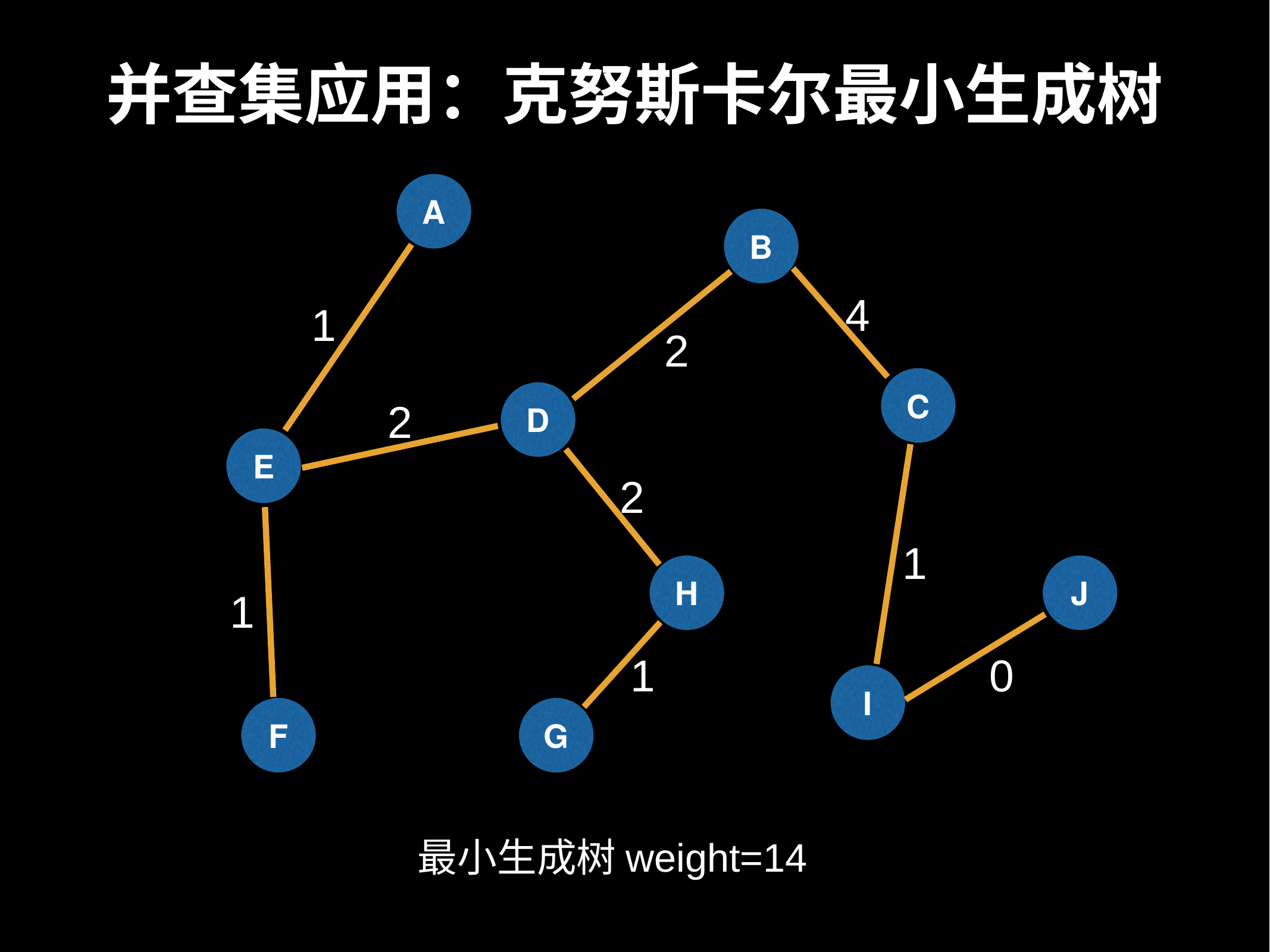

# 并查集应用：克努斯卡尔最小生成树
A
B

4
1
2
C
D
2

E

2

1
H
J
1

1
0
I
F
G
最小生成树weight=14